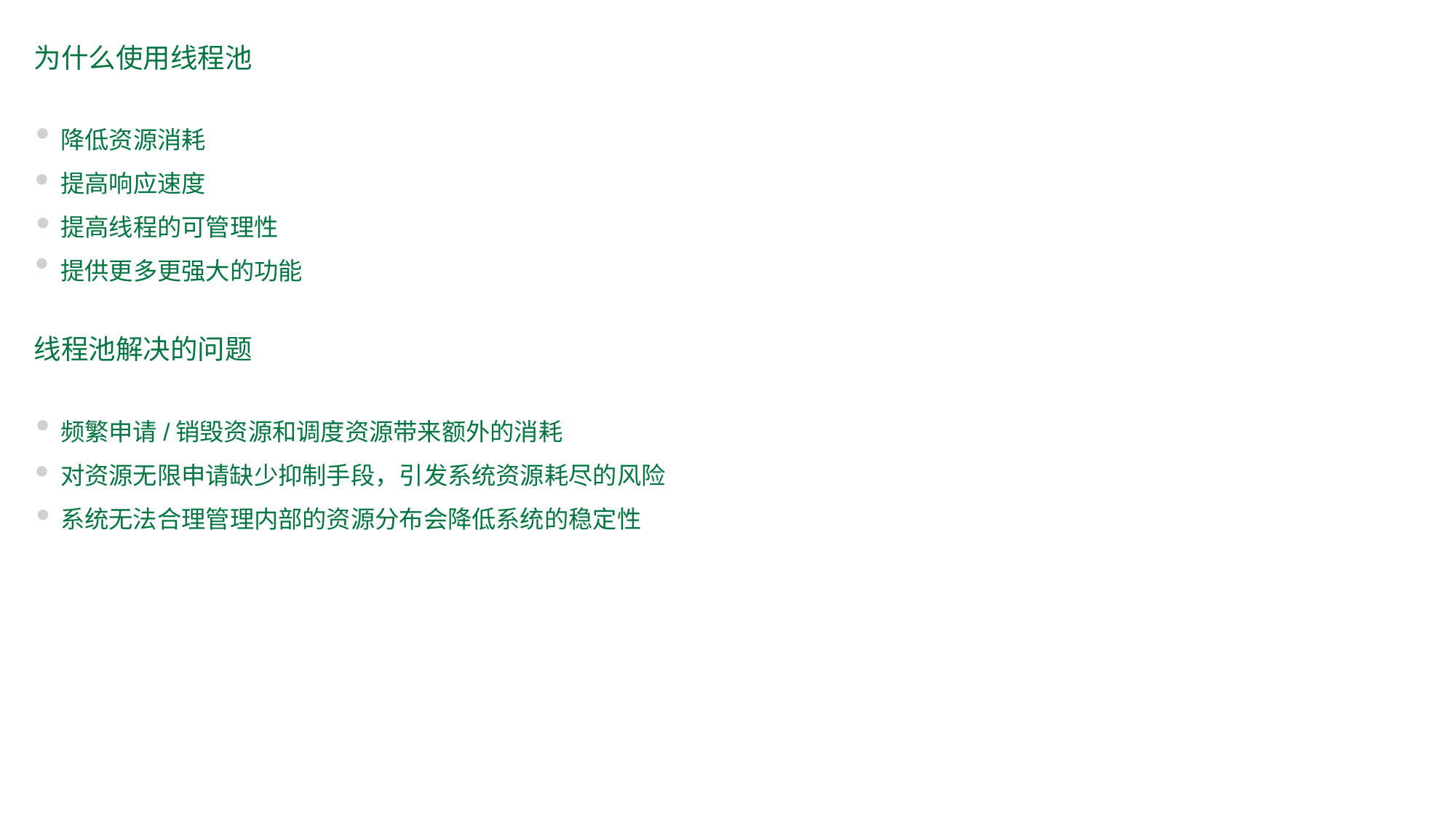

为什么使用线程池

降低资源消耗
提高响应速度
提高线程的可管理性
提供更多更强大的功能

线程池解决的问题

频繁申请/销毁资源和调度资源带来额外的消耗
对资源无限申请缺少抑制手段，引发系统资源耗尽的风险
系统无法合理管理内部的资源分布会降低系统的稳定性